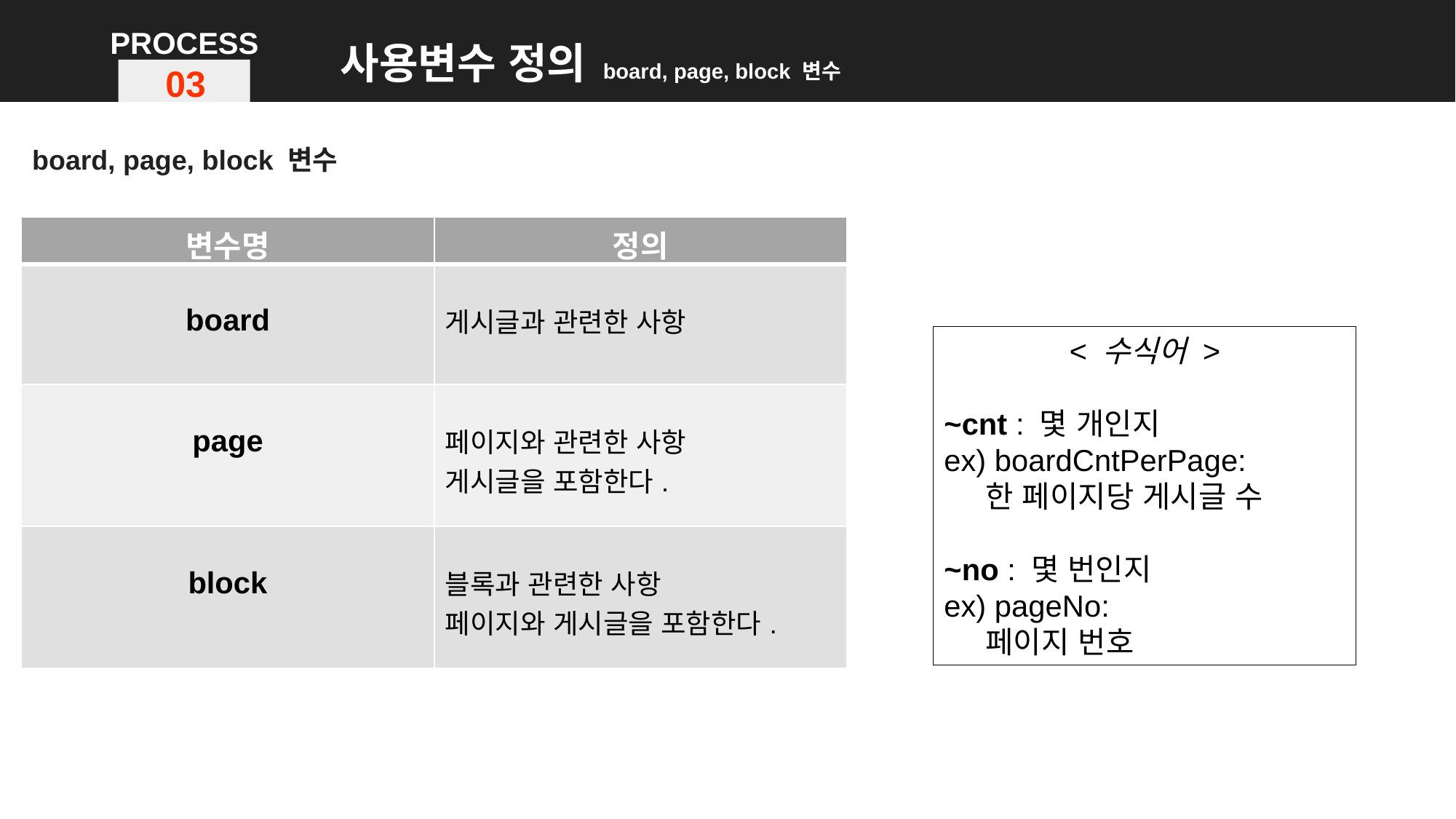

PROCESS
사용변수 정의  board, page, block 변수
03

board, page, block 변수

| 변수명 | 정의 |
| --- | --- |
| board | 게시글과 관련한 사항 |
| page | 페이지와 관련한 사항 게시글을 포함한다. |
| block | 블록과 관련한 사항 페이지와 게시글을 포함한다. |

< 수식어 >

~cnt : 몇 개인지
ex) boardCntPerPage:
    한 페이지당 게시글 수

~no : 몇 번인지
ex) pageNo:
    페이지 번호

기타
컨텐츠에 대한 내용을 적어요
사용변수 정의 board, page, block 변수
사용변수 코드설명 변수값 구하기

화면단 출력 구한 변수들을 jsp에 활용해보자!